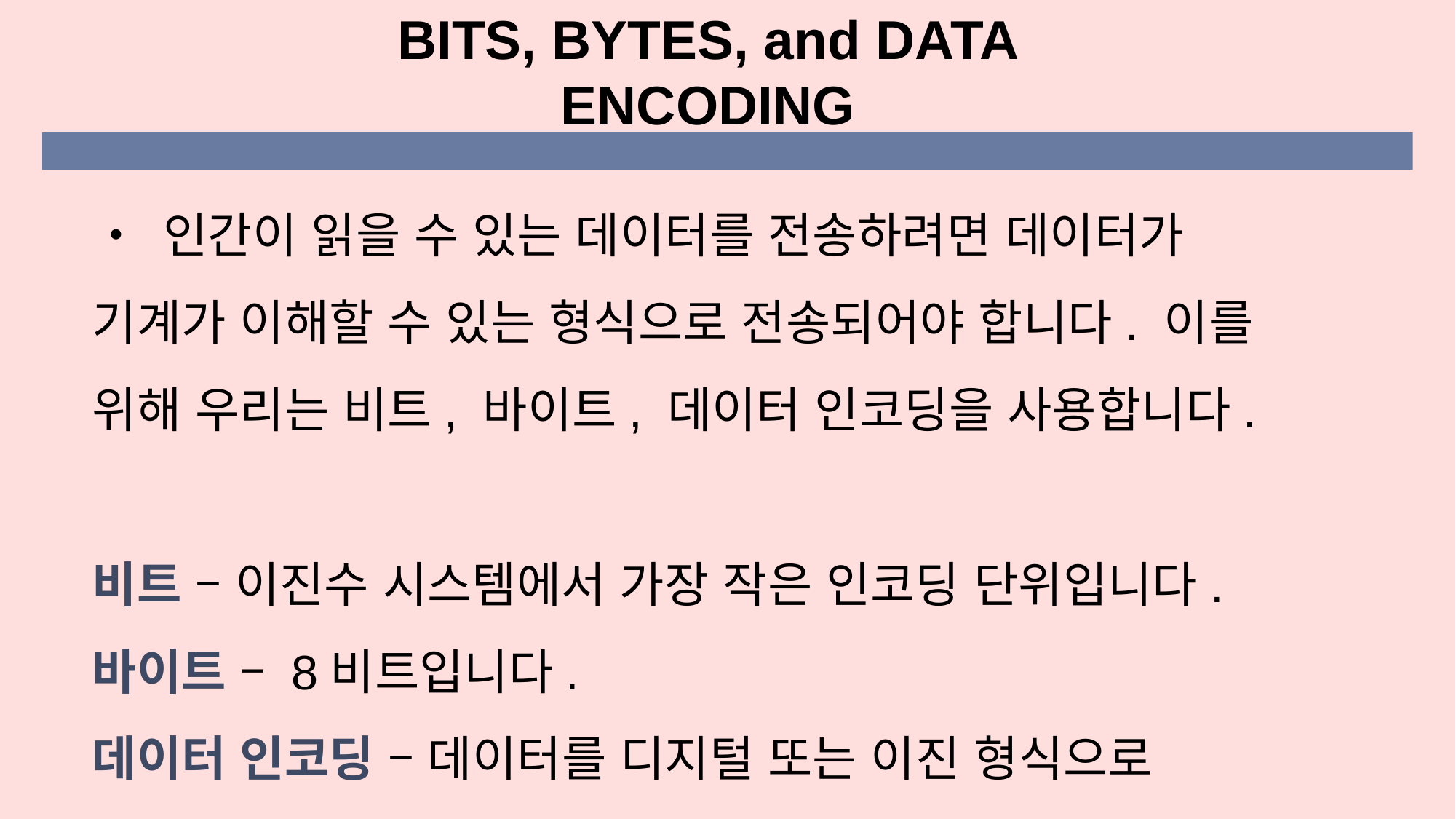

BITS, BYTES, and DATA ENCODING

• 인간이 읽을 수 있는 데이터를 전송하려면 데이터가 기계가 이해할 수 있는 형식으로 전송되어야 합니다. 이를 위해 우리는 비트, 바이트, 데이터 인코딩을 사용합니다.

비트 – 이진수 시스템에서 가장 작은 인코딩 단위입니다.
바이트 – 8비트입니다.
데이터 인코딩 – 데이터를 디지털 또는 이진 형식으로 표시하는 방법입니다.